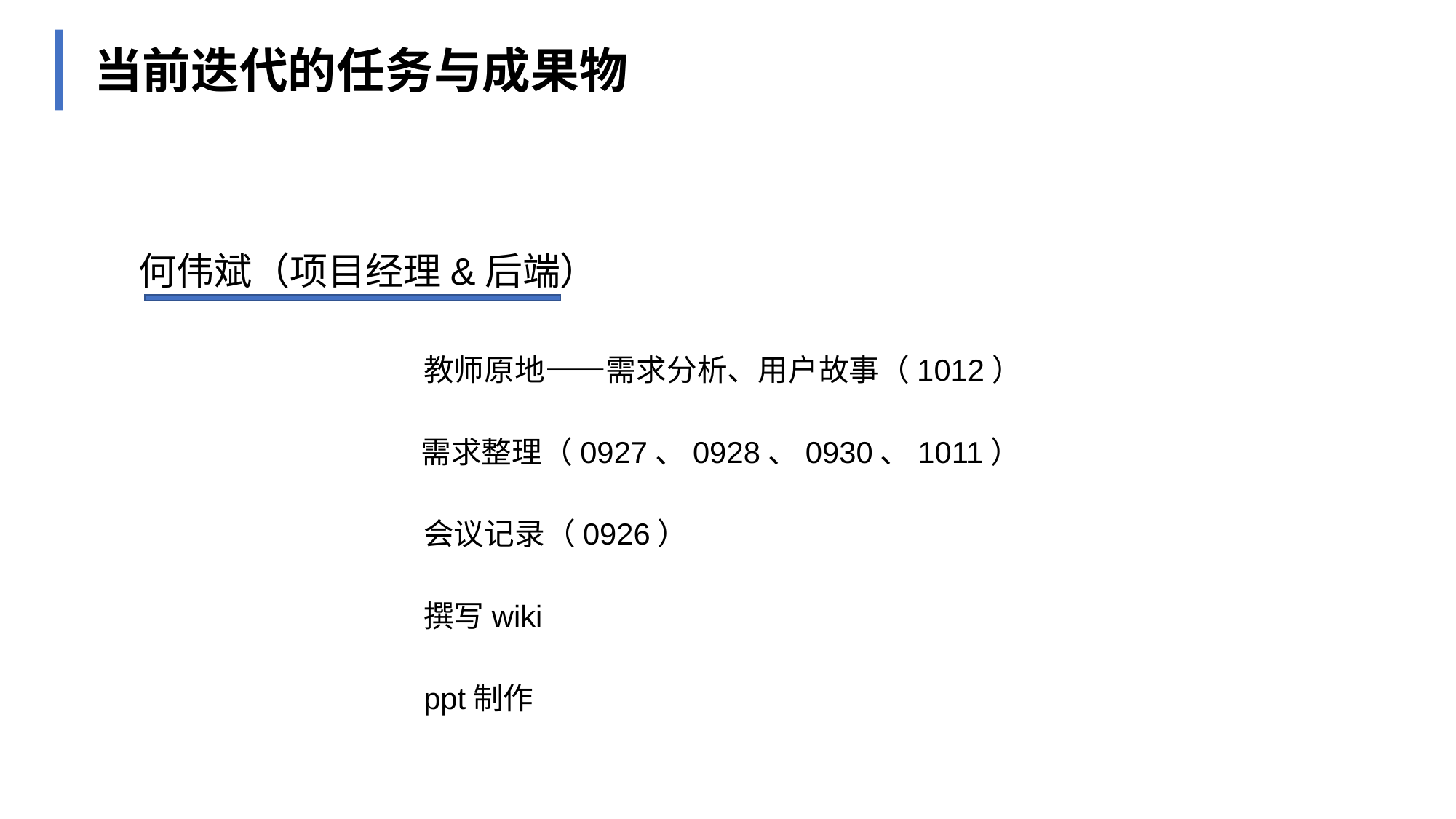

当前迭代的任务与成果物
何伟斌（项目经理&后端）

教师原地——需求分析、用户故事（1012）
需求整理（0927、0928、0930、1011）
会议记录（0926）
撰写wiki
ppt制作